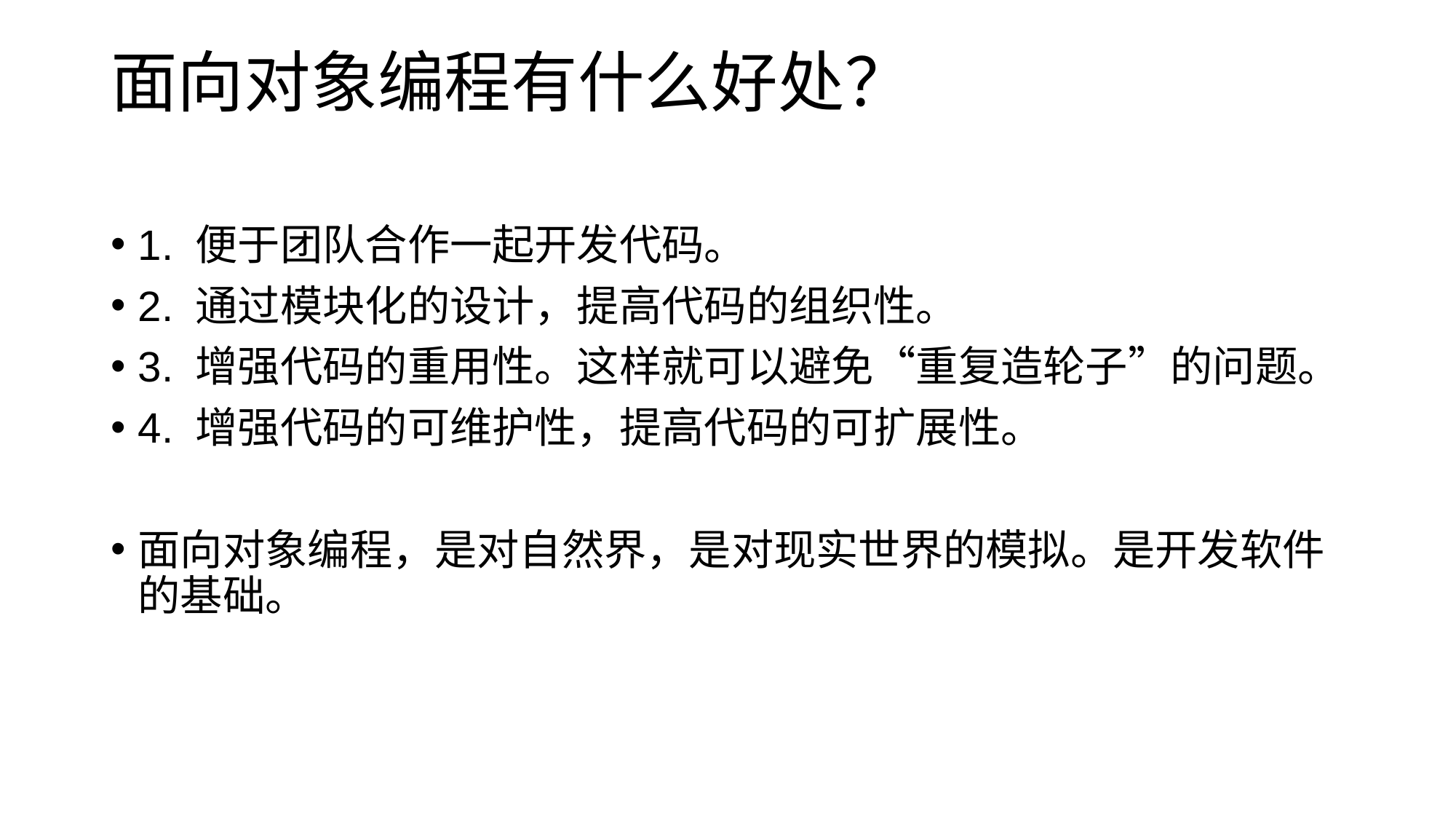

# 面向对象编程有什么好处？
1. 便于团队合作一起开发代码。
2. 通过模块化的设计，提高代码的组织性。
3. 增强代码的重用性。这样就可以避免“重复造轮子”的问题。
4. 增强代码的可维护性，提高代码的可扩展性。

面向对象编程，是对自然界，是对现实世界的模拟。是开发软件的基础。